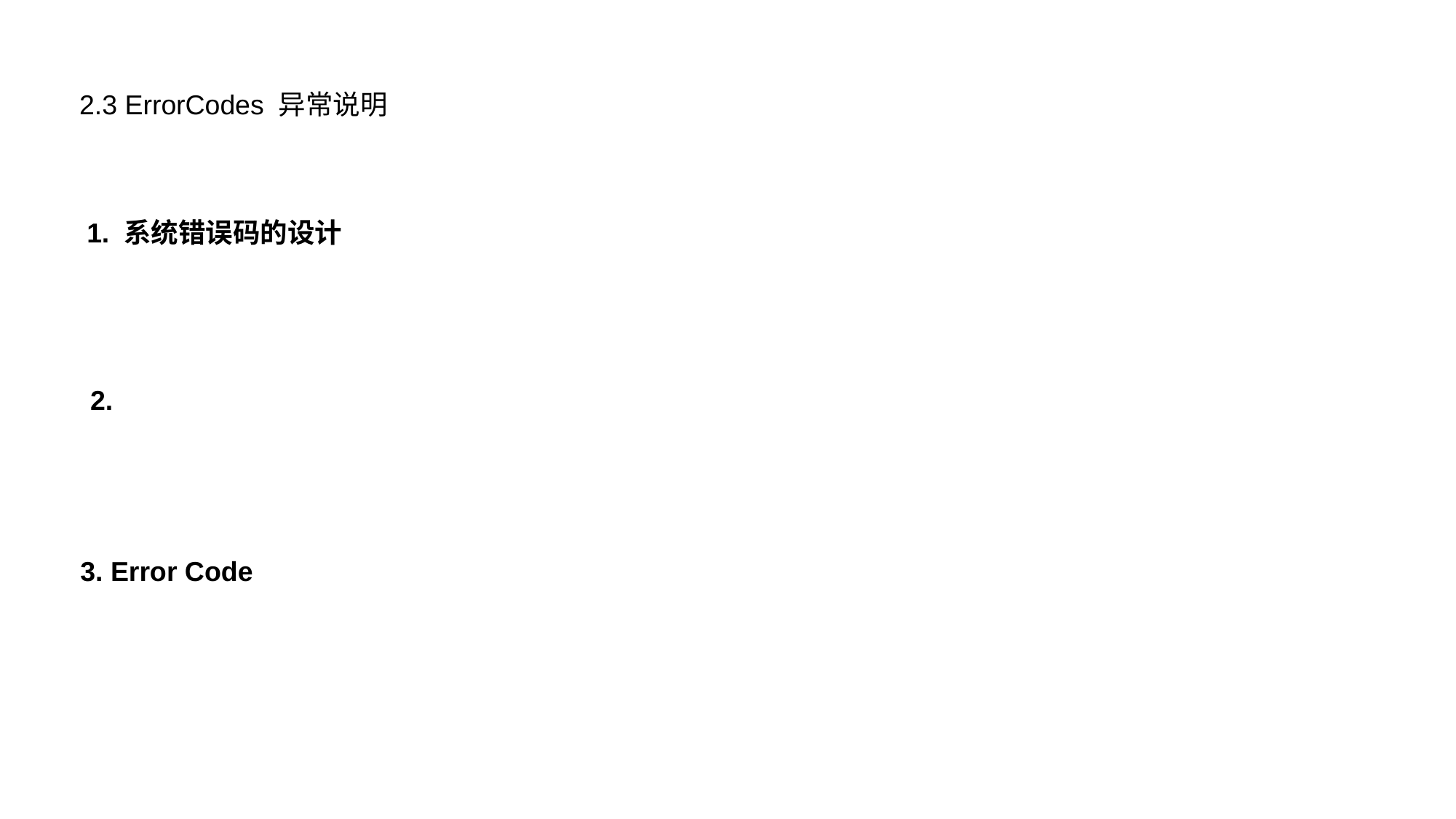

2.3 ErrorCodes 异常说明
1. 系统错误码的设计

2.

3. Error Code